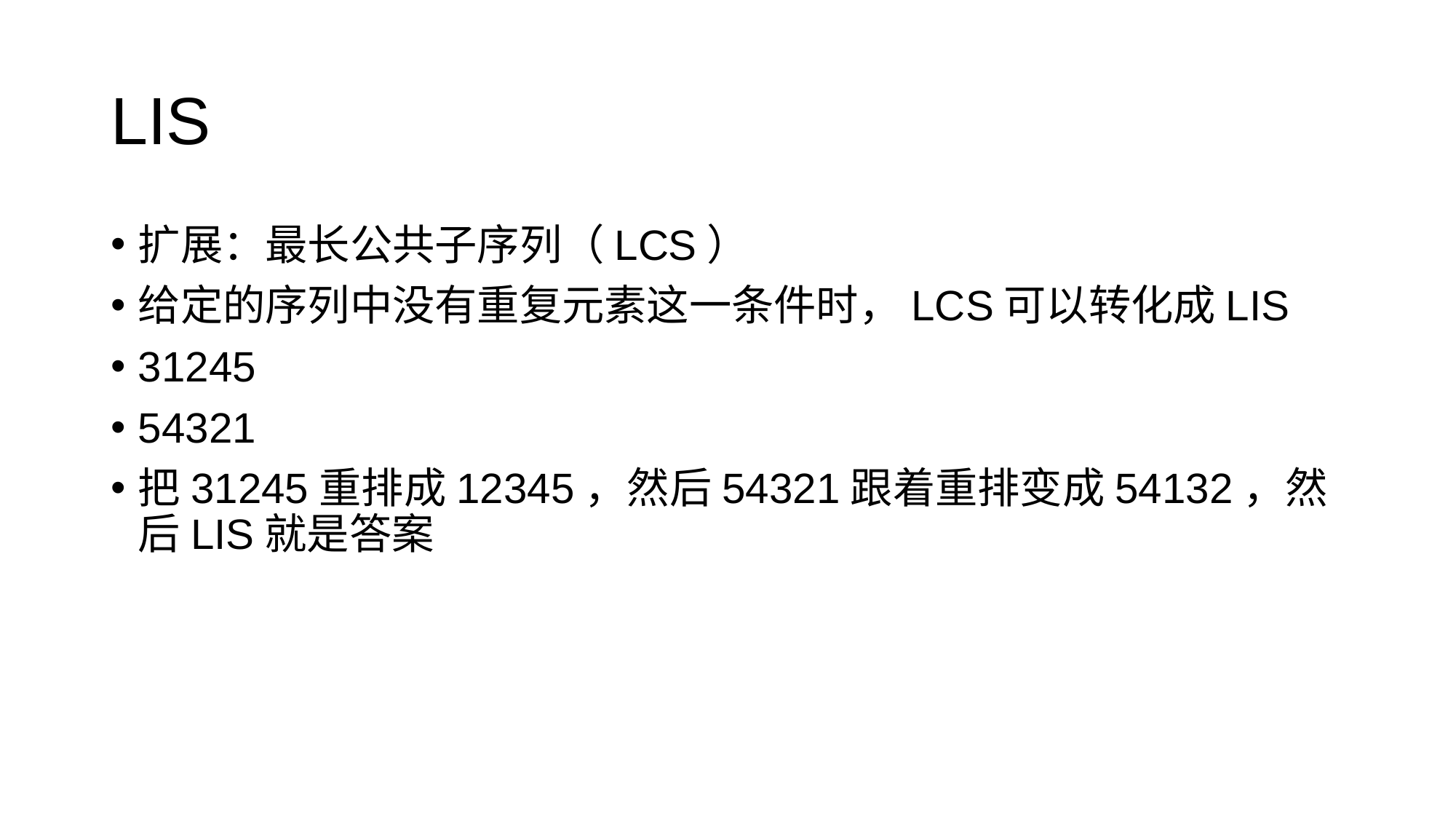

# LIS
扩展：最长公共子序列（LCS）
给定的序列中没有重复元素这一条件时，LCS可以转化成LIS
31245
54321
把31245重排成12345，然后54321跟着重排变成54132，然后LIS就是答案